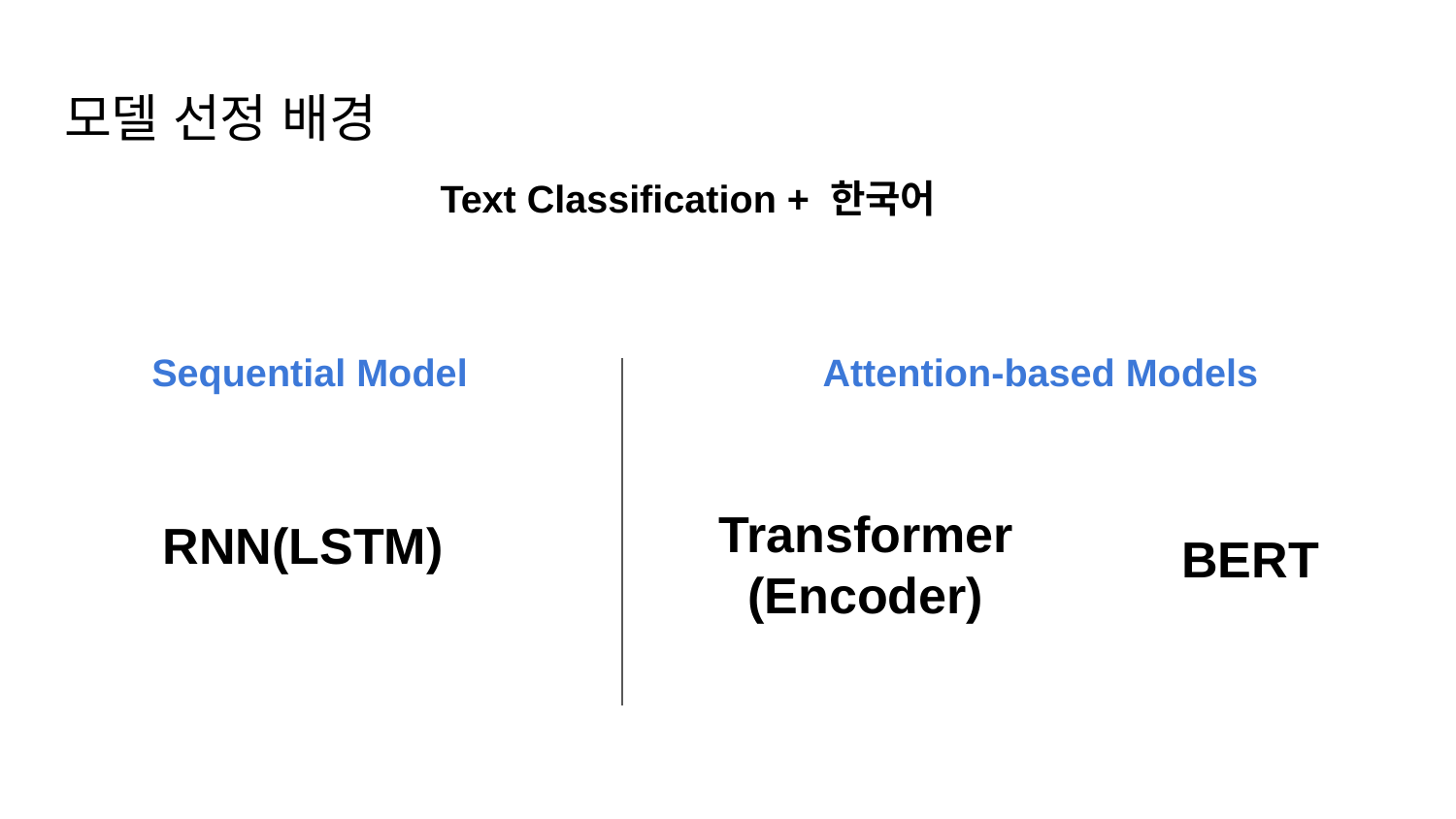

# 모델 선정 배경
Text Classification + 한국어
Sequential Model
Attention-based Models
Transformer
(Encoder)
RNN(LSTM)
BERT